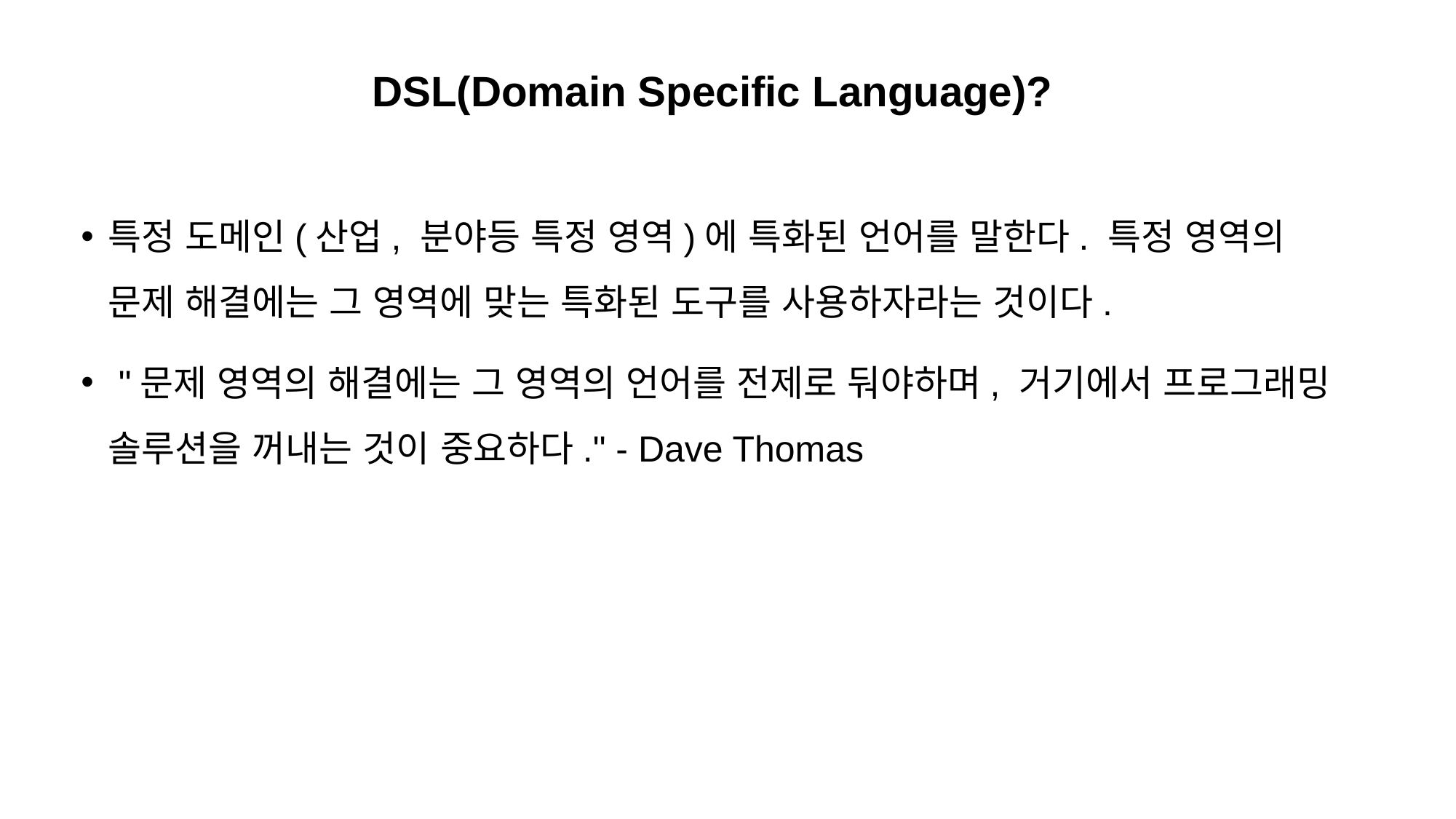

DSL(Domain Specific Language)?

특정 도메인(산업, 분야등 특정 영역)에 특화된 언어를 말한다. 특정 영역의 문제 해결에는 그 영역에 맞는 특화된 도구를 사용하자라는 것이다.
 "문제 영역의 해결에는 그 영역의 언어를 전제로 둬야하며, 거기에서 프로그래밍 솔루션을 꺼내는 것이 중요하다." - Dave Thomas